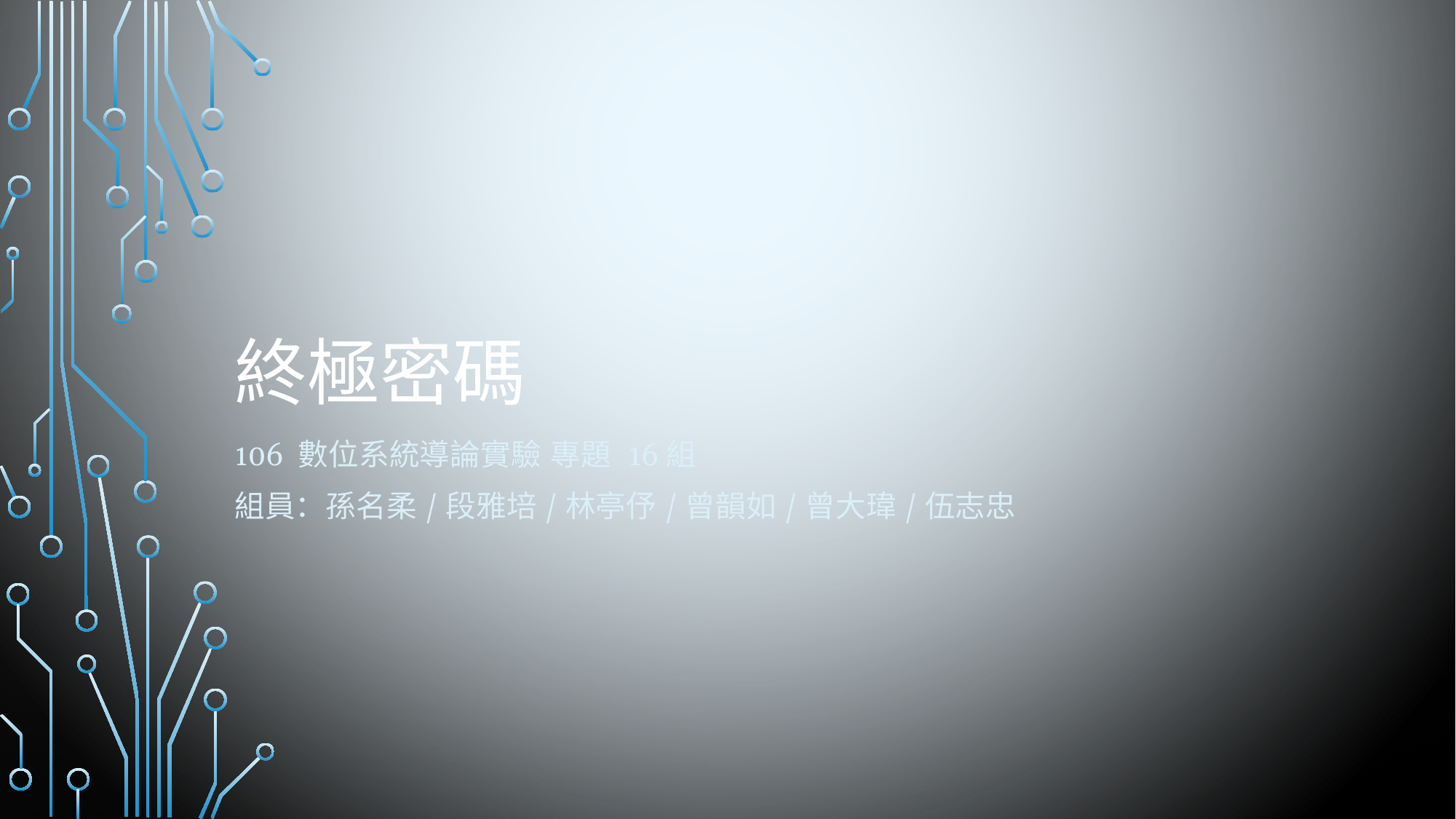

終極密碼
106 數位系統導論實驗 專題 16組
組員：孫名柔/段雅培/林亭伃/曾韻如/曾大瑋/伍志忠